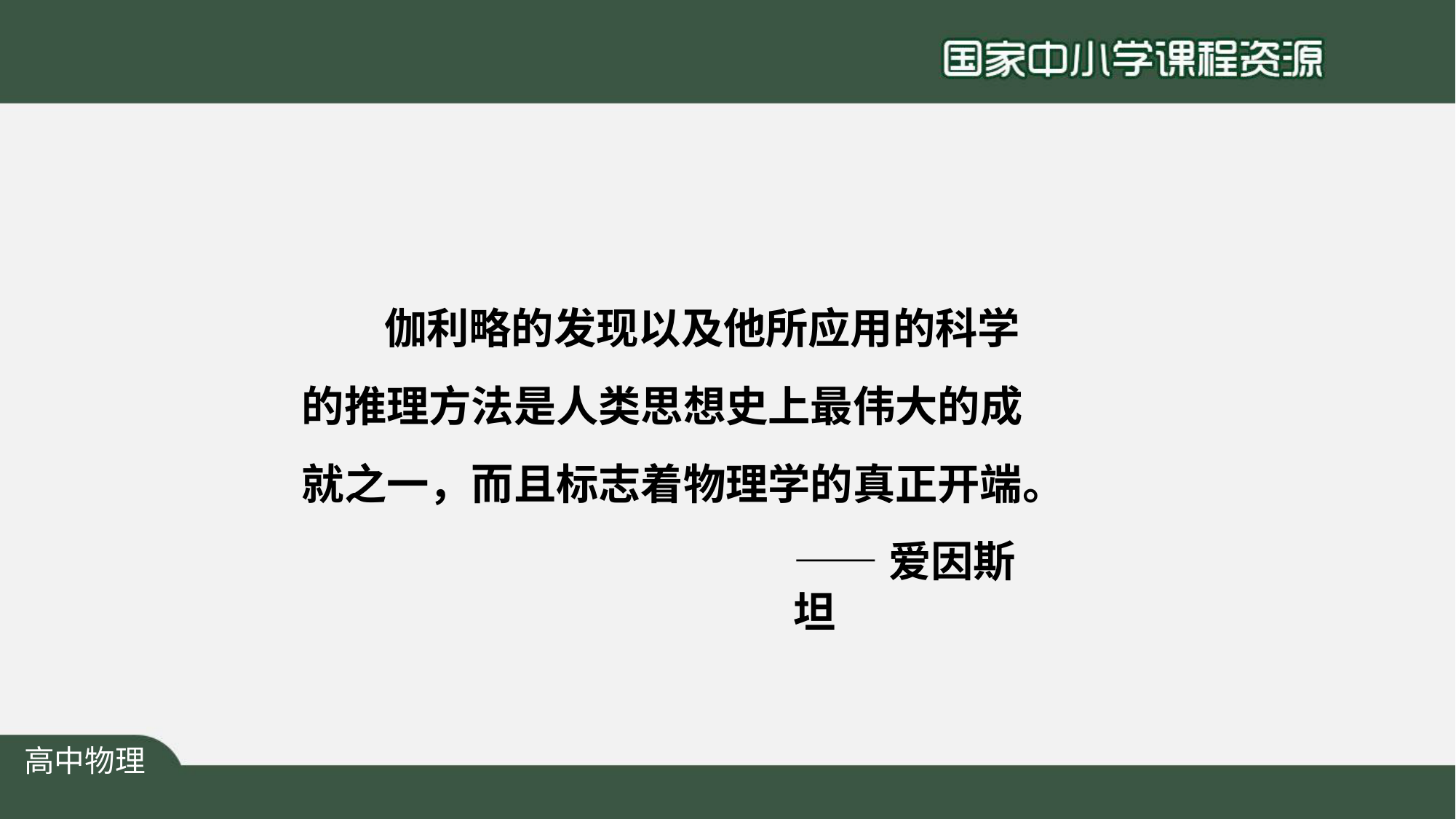

# 伽利略的发现以及他所应用的科学 的推理方法是人类思想史上最伟大的成 就之一，而且标志着物理学的真正开端。
——爱因斯坦
高中物理